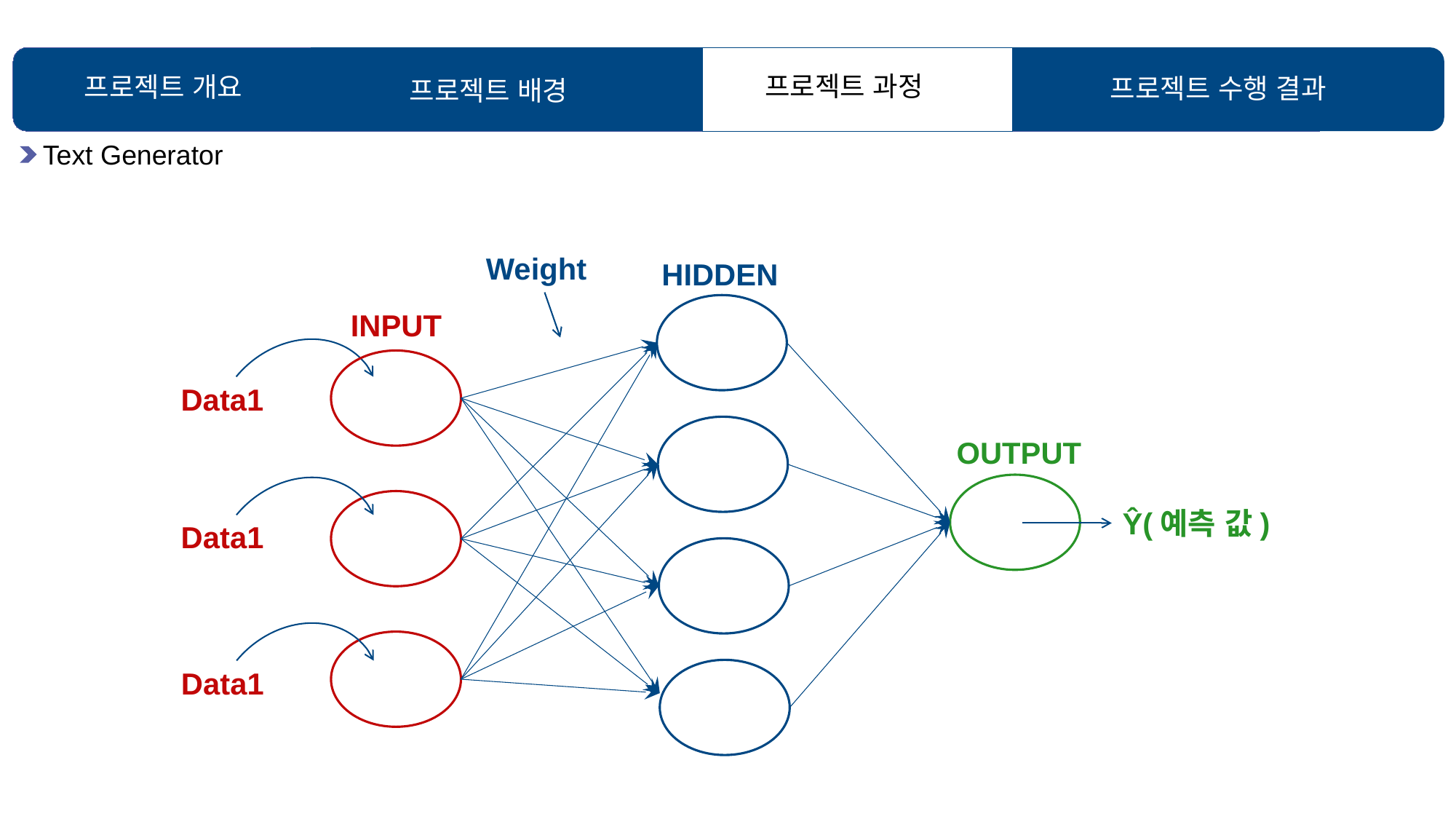

프로젝트 과정
프로젝트 개요
프로젝트 수행 결과
프로젝트 배경
Text Generator

Weight
HIDDEN

INPUT

Data1
OUTPUT

Data1
Ŷ(예측 값)

Data1